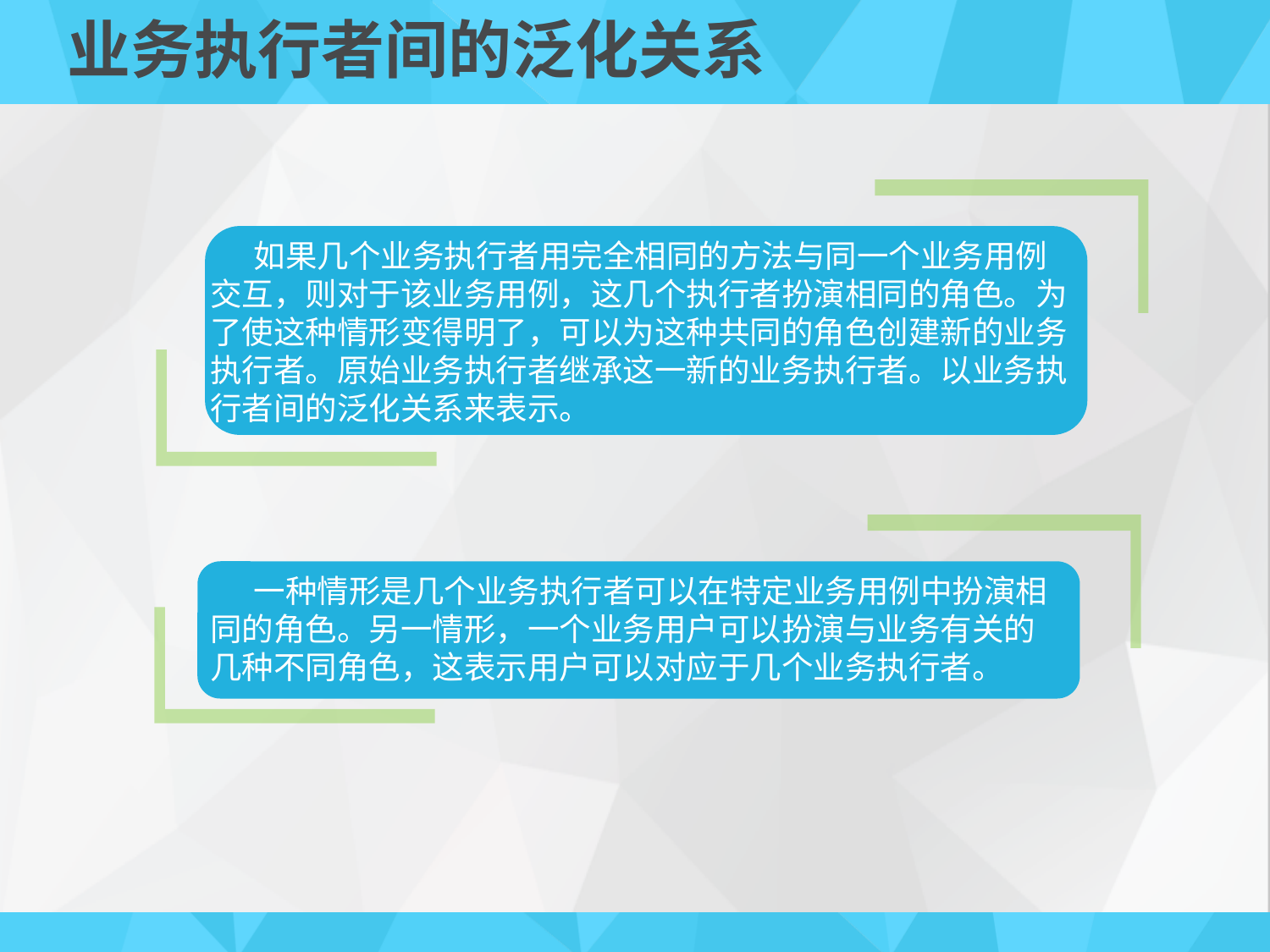

# 业务执行者间的泛化关系

     如果几个业务执行者用完全相同的方法与同一个业务用例交互，则对于该业务用例，这几个执行者扮演相同的角色。为了使这种情形变得明了，可以为这种共同的角色创建新的业务执行者。原始业务执行者继承这一新的业务执行者。以业务执行者间的泛化关系来表示。

     一种情形是几个业务执行者可以在特定业务用例中扮演相同的角色。另一情形，一个业务用户可以扮演与业务有关的几种不同角色，这表示用户可以对应于几个业务执行者。